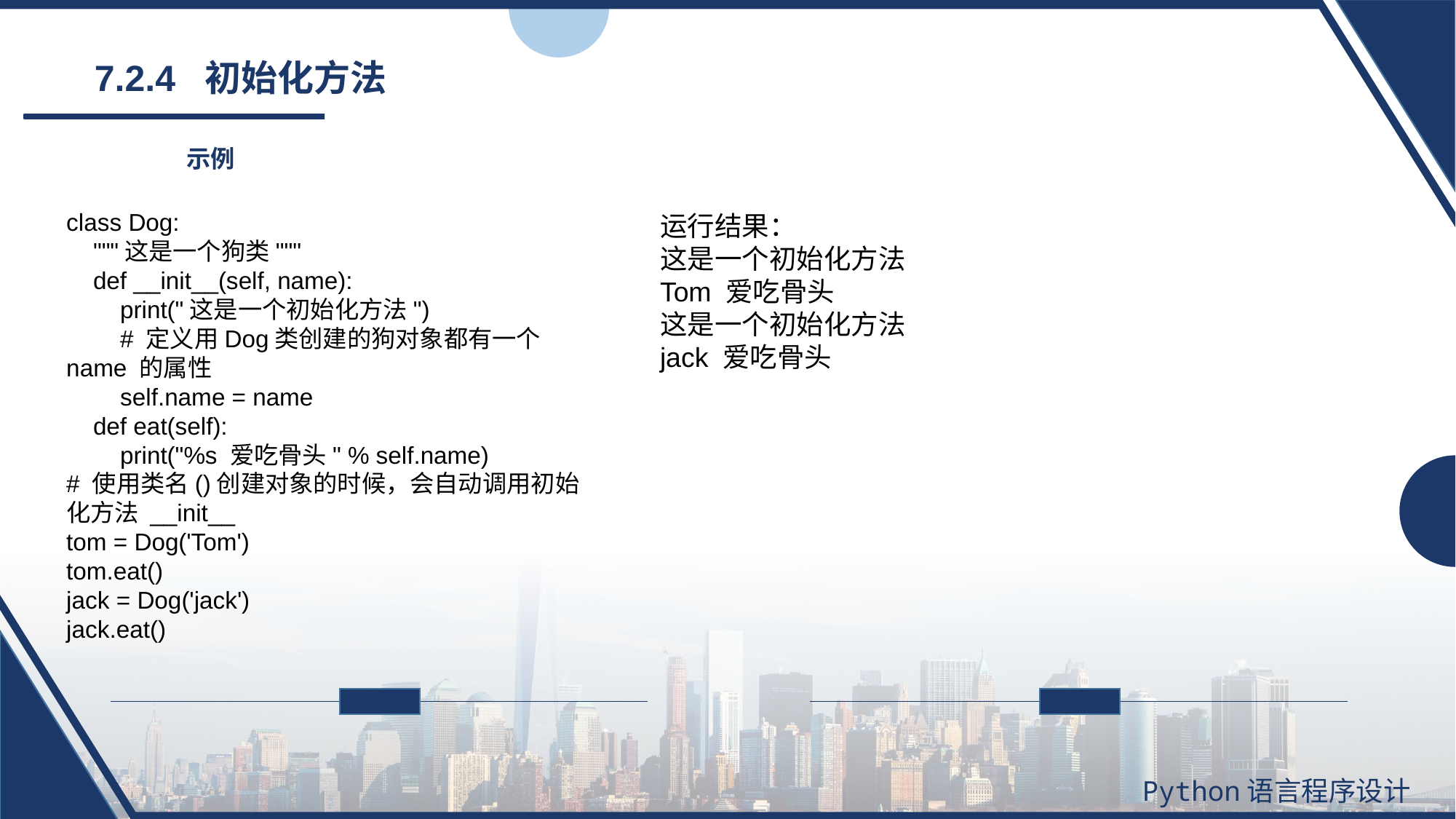

# 7.2.4  初始化方法
示例
class Dog:
    """这是一个狗类"""
    def __init__(self, name):
        print("这是一个初始化方法")
        # 定义用Dog类创建的狗对象都有一个 name 的属性
        self.name = name
    def eat(self):
        print("%s 爱吃骨头" % self.name)
# 使用类名()创建对象的时候，会自动调用初始化方法 __init__
tom = Dog('Tom')
tom.eat()
jack = Dog('jack')
jack.eat()
运行结果：
这是一个初始化方法
Tom 爱吃骨头
这是一个初始化方法
jack 爱吃骨头